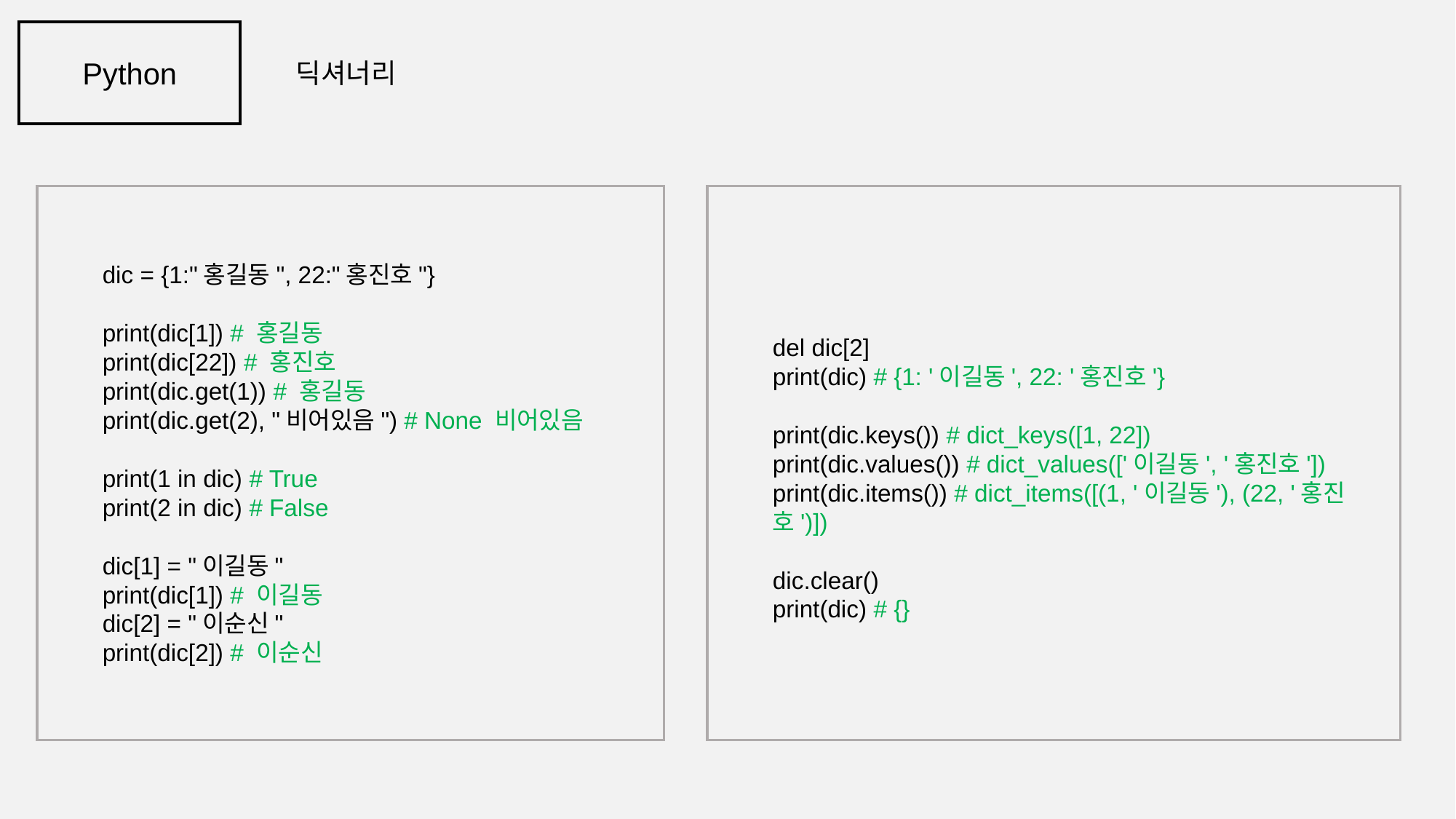

Python
딕셔너리
dic = {1:"홍길동", 22:"홍진호"}

print(dic[1]) # 홍길동
print(dic[22]) # 홍진호
print(dic.get(1)) # 홍길동
print(dic.get(2), "비어있음") # None 비어있음

print(1 in dic) # True
print(2 in dic) # False

dic[1] = "이길동"
print(dic[1]) # 이길동
dic[2] = "이순신"
print(dic[2]) # 이순신

del dic[2]
print(dic) # {1: '이길동', 22: '홍진호'}

print(dic.keys()) # dict_keys([1, 22])
print(dic.values()) # dict_values(['이길동', '홍진호'])
print(dic.items()) # dict_items([(1, '이길동'), (22, '홍진호')])

dic.clear()
print(dic) # {}
   '"